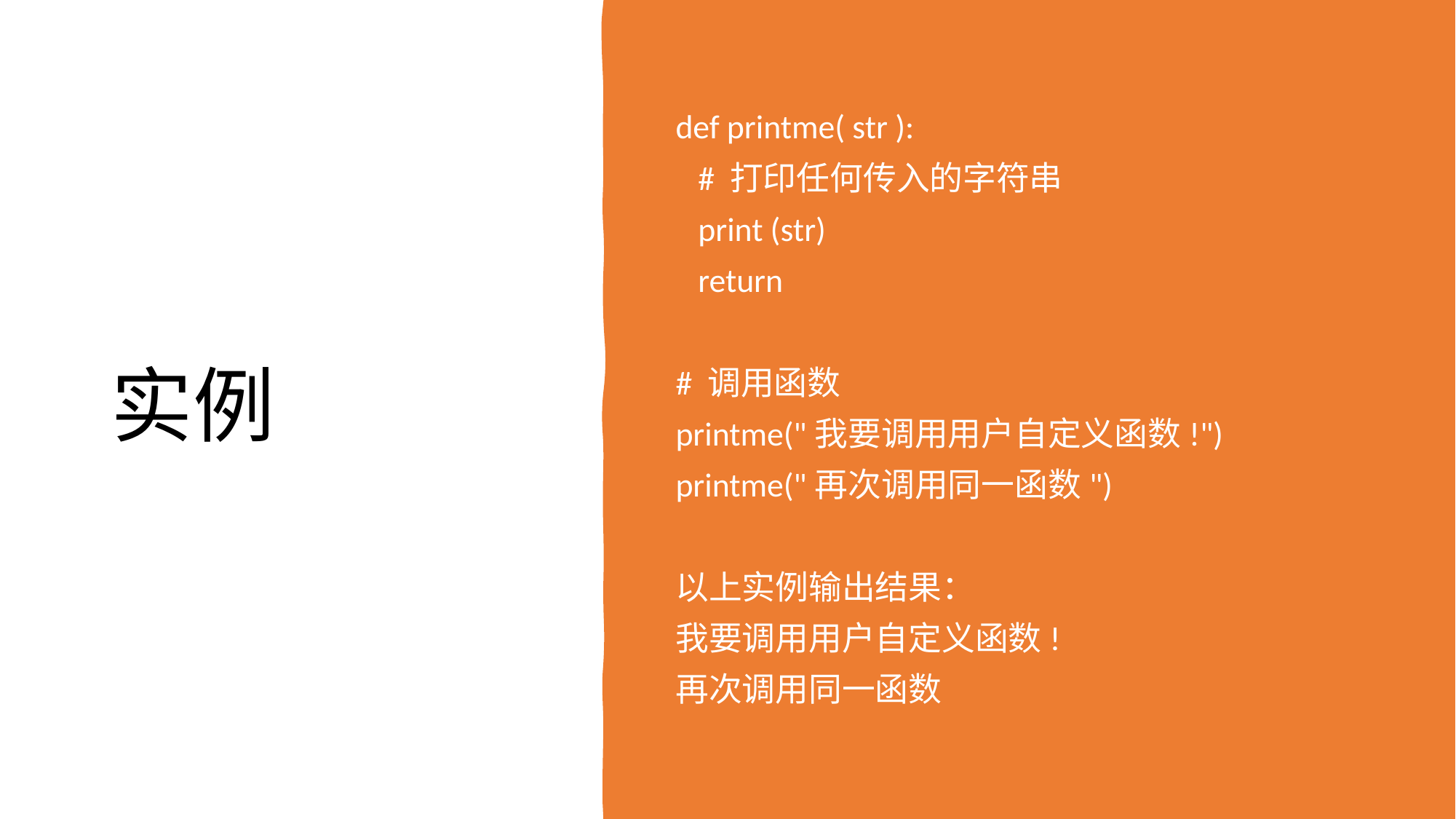

# 实例
def printme( str ):
   # 打印任何传入的字符串
   print (str)
   return

# 调用函数
printme("我要调用用户自定义函数!")
printme("再次调用同一函数")

以上实例输出结果：
我要调用用户自定义函数!
再次调用同一函数